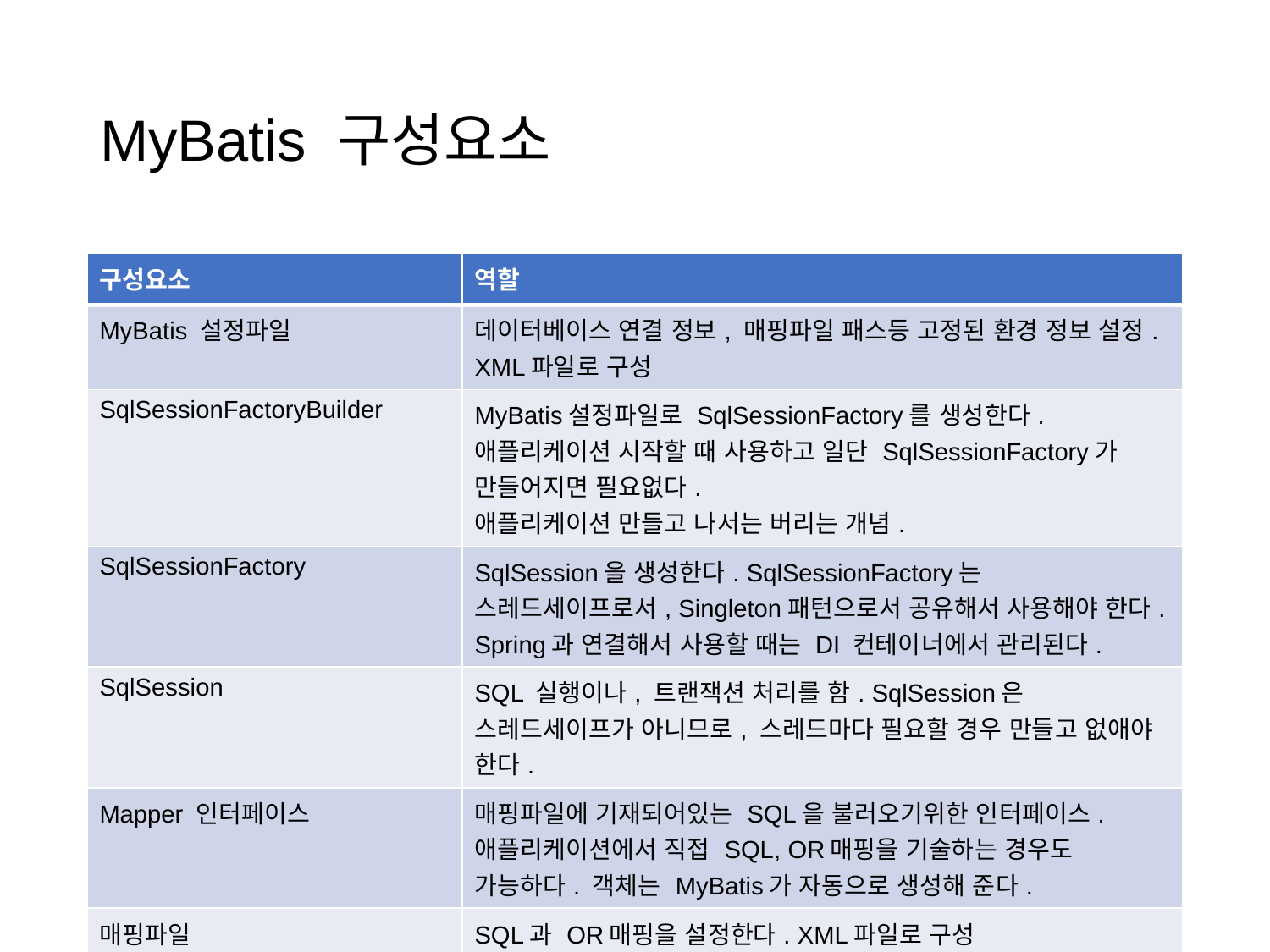

# MyBatis 구성요소
| 구성요소 | 역할 |
| --- | --- |
| MyBatis 설정파일 | 데이터베이스 연결 정보, 매핑파일 패스등 고정된 환경 정보 설정. XML파일로 구성 |
| SqlSessionFactoryBuilder | MyBatis설정파일로 SqlSessionFactory를 생성한다. 애플리케이션 시작할 때 사용하고 일단 SqlSessionFactory가 만들어지면 필요없다. 애플리케이션 만들고 나서는 버리는 개념. |
| SqlSessionFactory | SqlSession을 생성한다. SqlSessionFactory는 스레드세이프로서, Singleton패턴으로서 공유해서 사용해야 한다. Spring과 연결해서 사용할 때는 DI 컨테이너에서 관리된다. |
| SqlSession | SQL 실행이나, 트랜잭션 처리를 함. SqlSession은 스레드세이프가 아니므로, 스레드마다 필요할 경우 만들고 없애야 한다. |
| Mapper 인터페이스 | 매핑파일에 기재되어있는 SQL을 불러오기위한 인터페이스. 애플리케이션에서 직접 SQL, OR매핑을 기술하는 경우도 가능하다. 객체는 MyBatis가 자동으로 생성해 준다. |
| 매핑파일 | SQL과 OR매핑을 설정한다. XML파일로 구성 |
135